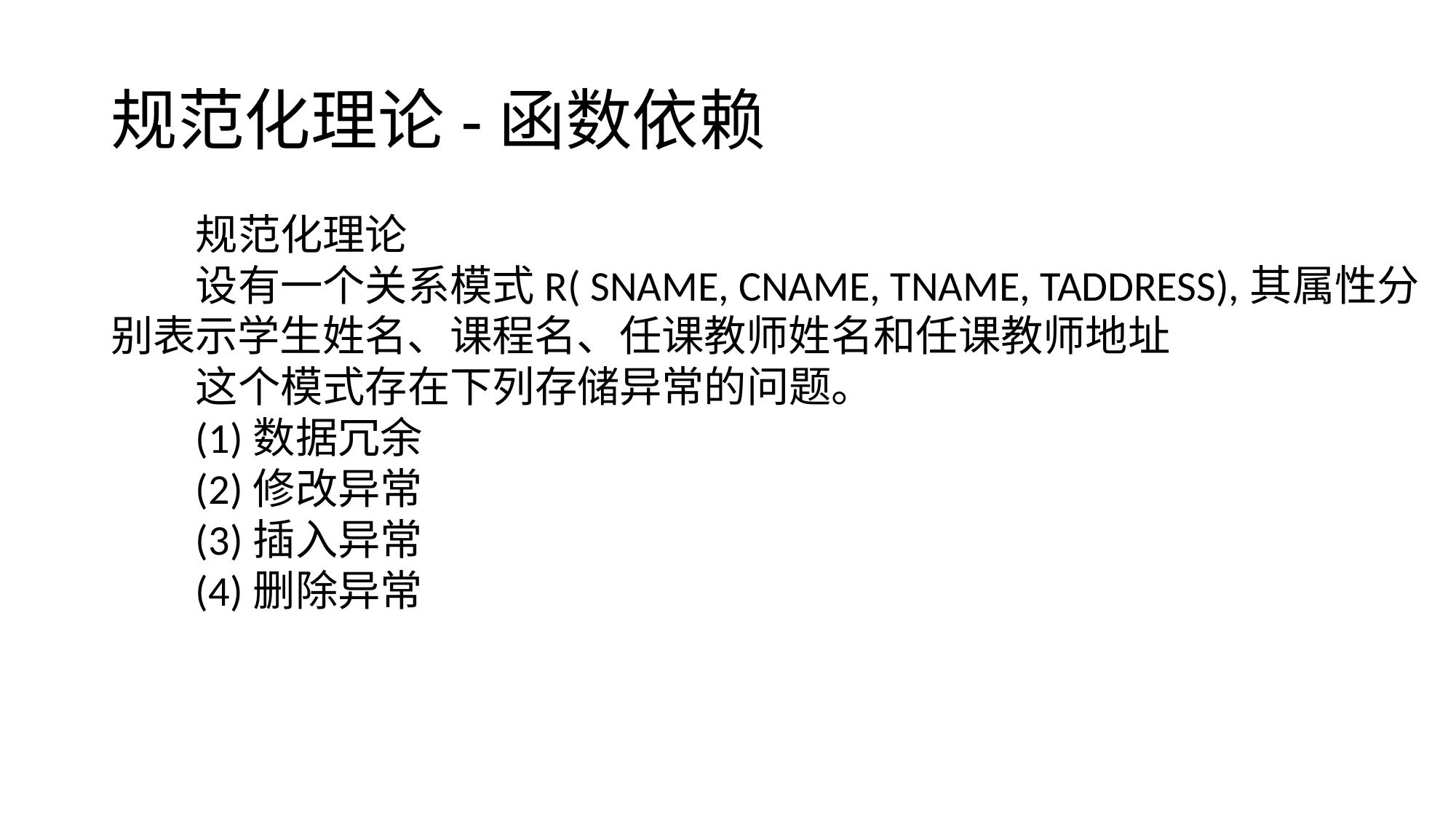

# 规范化理论-函数依赖
规范化理论
设有一个关系模式R( SNAME, CNAME, TNAME, TADDRESS),其属性分别表示学生姓名、课程名、任课教师姓名和任课教师地址
这个模式存在下列存储异常的问题。
(1)数据冗余
(2)修改异常
(3)插入异常
(4)删除异常
24